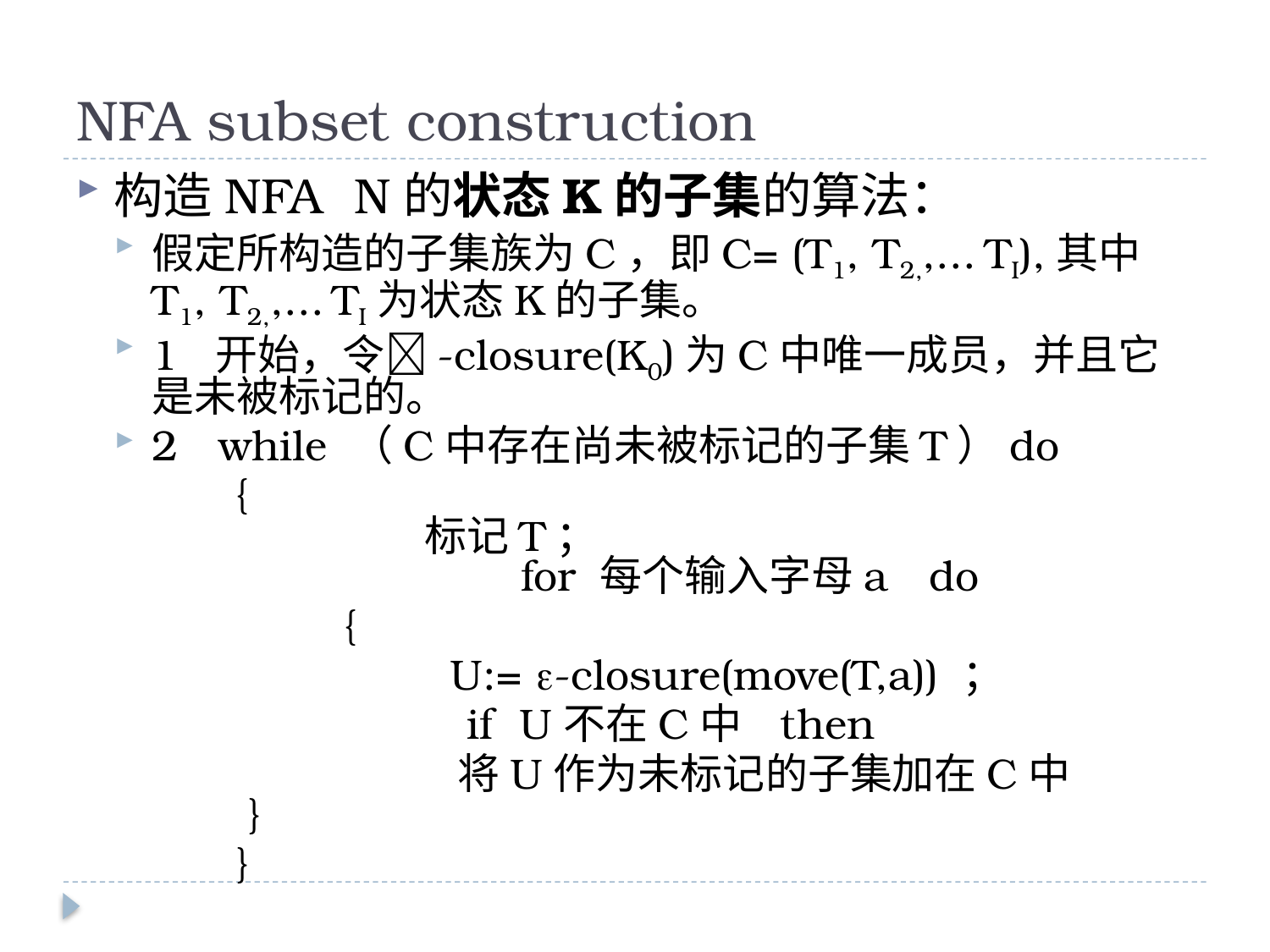

# NFA subset construction
构造NFA  N的状态K的子集的算法：
假定所构造的子集族为C，即C= (T1, T2,,... TI),其中T1, T2,,... TI为状态K的子集。
1  开始，令ε-closure(K0)为C中唯一成员，并且它是未被标记的。
2   while （C中存在尚未被标记的子集T）do
         {      								          标记T；							           for 每个输入字母a   do
                 {
	                      U:= ε-closure(move(T,a)) ；
                          if  U不在C中   then
                                   将U作为未标记的子集加在C中	            }
         }